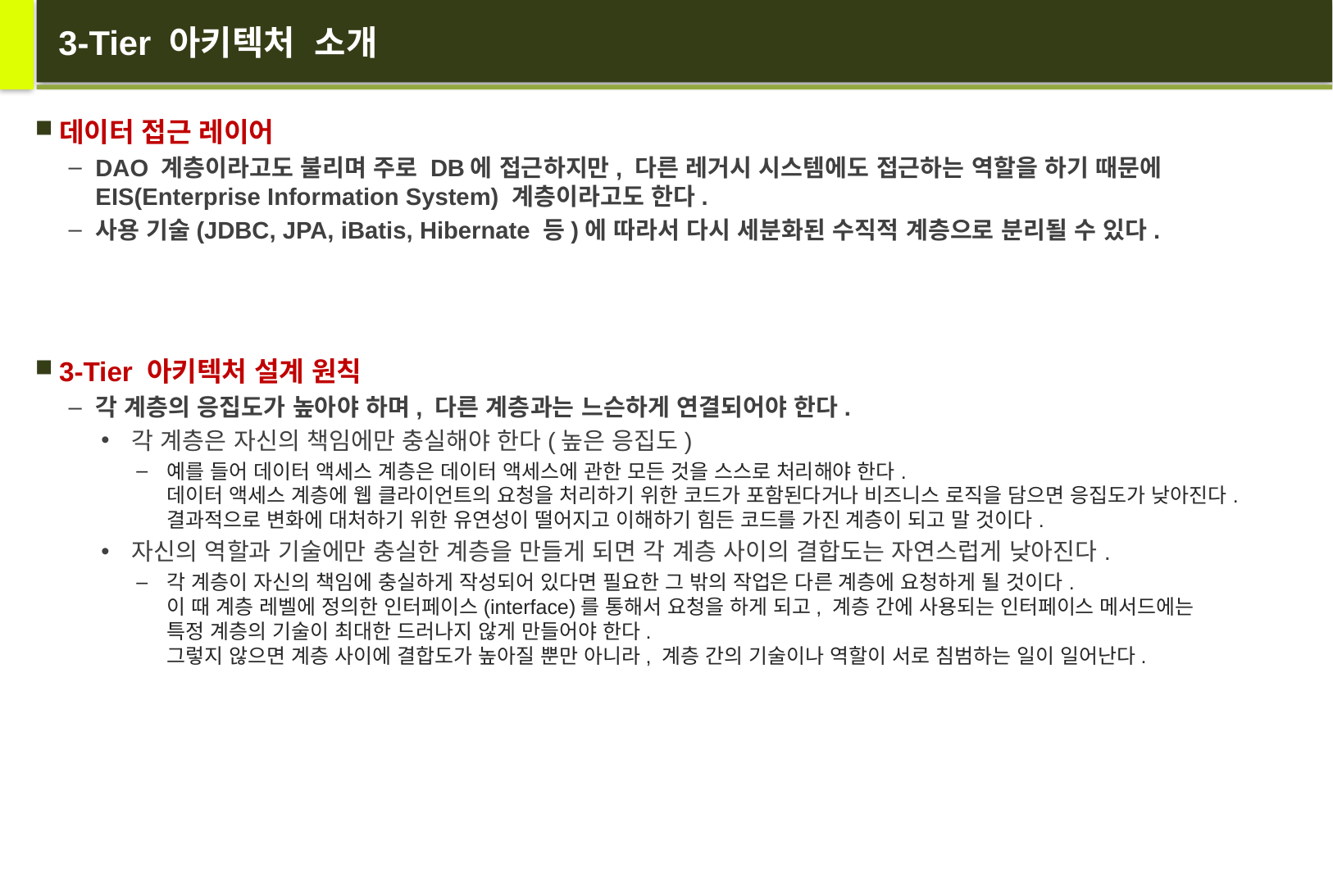

# 3-Tier 아키텍처  소개
데이터 접근 레이어
DAO 계층이라고도 불리며 주로 DB에 접근하지만, 다른 레거시 시스템에도 접근하는 역할을 하기 때문에
EIS(Enterprise Information System) 계층이라고도 한다.
사용 기술(JDBC, JPA, iBatis, Hibernate 등)에 따라서 다시 세분화된 수직적 계층으로 분리될 수 있다.

3-Tier 아키텍처 설계 원칙
각 계층의 응집도가 높아야 하며, 다른 계층과는 느슨하게 연결되어야 한다.
각 계층은 자신의 책임에만 충실해야 한다(높은 응집도)
예를 들어 데이터 액세스 계층은 데이터 액세스에 관한 모든 것을 스스로 처리해야 한다.
데이터 액세스 계층에 웹 클라이언트의 요청을 처리하기 위한 코드가 포함된다거나 비즈니스 로직을 담으면 응집도가 낮아진다. 결과적으로 변화에 대처하기 위한 유연성이 떨어지고 이해하기 힘든 코드를 가진 계층이 되고 말 것이다.
자신의 역할과 기술에만 충실한 계층을 만들게 되면 각 계층 사이의 결합도는 자연스럽게 낮아진다.
각 계층이 자신의 책임에 충실하게 작성되어 있다면 필요한 그 밖의 작업은 다른 계층에 요청하게 될 것이다.
이 때 계층 레벨에 정의한 인터페이스(interface)를 통해서 요청을 하게 되고, 계층 간에 사용되는 인터페이스 메서드에는
특정 계층의 기술이 최대한 드러나지 않게 만들어야 한다.
그렇지 않으면 계층 사이에 결합도가 높아질 뿐만 아니라, 계층 간의 기술이나 역할이 서로 침범하는 일이 일어난다.